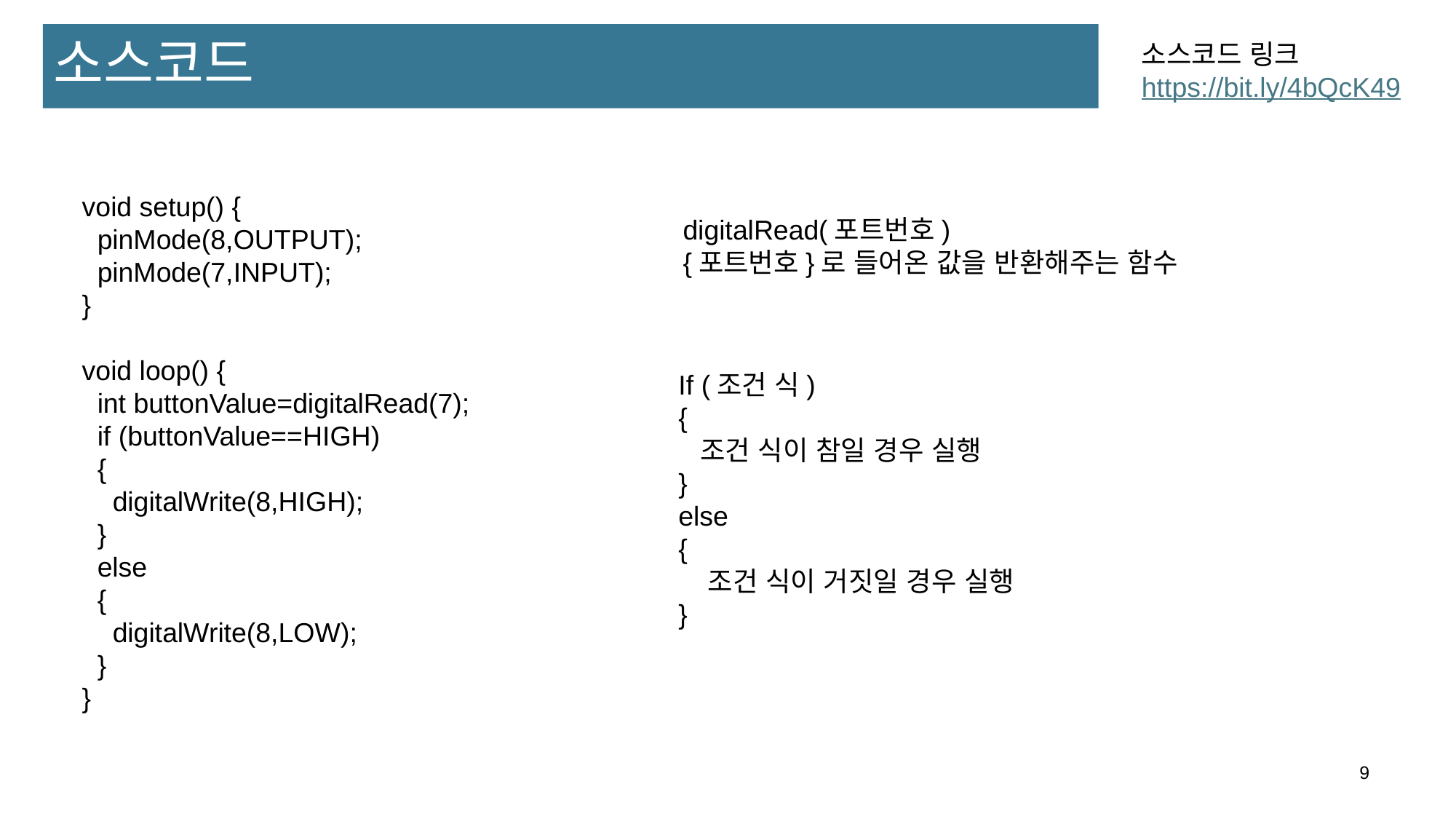

소스코드
소스코드 링크
https://bit.ly/4bQcK49
void setup() {
  pinMode(8,OUTPUT);
  pinMode(7,INPUT);
}
void loop() {
  int buttonValue=digitalRead(7);
  if (buttonValue==HIGH)
  {
    digitalWrite(8,HIGH);
  }
  else
  {
    digitalWrite(8,LOW);
  }
}

digitalRead(포트번호)
{포트번호}로 들어온 값을 반환해주는 함수
If (조건 식)
{
  조건 식이 참일 경우 실행
}
else
{
   조건 식이 거짓일 경우 실행
}